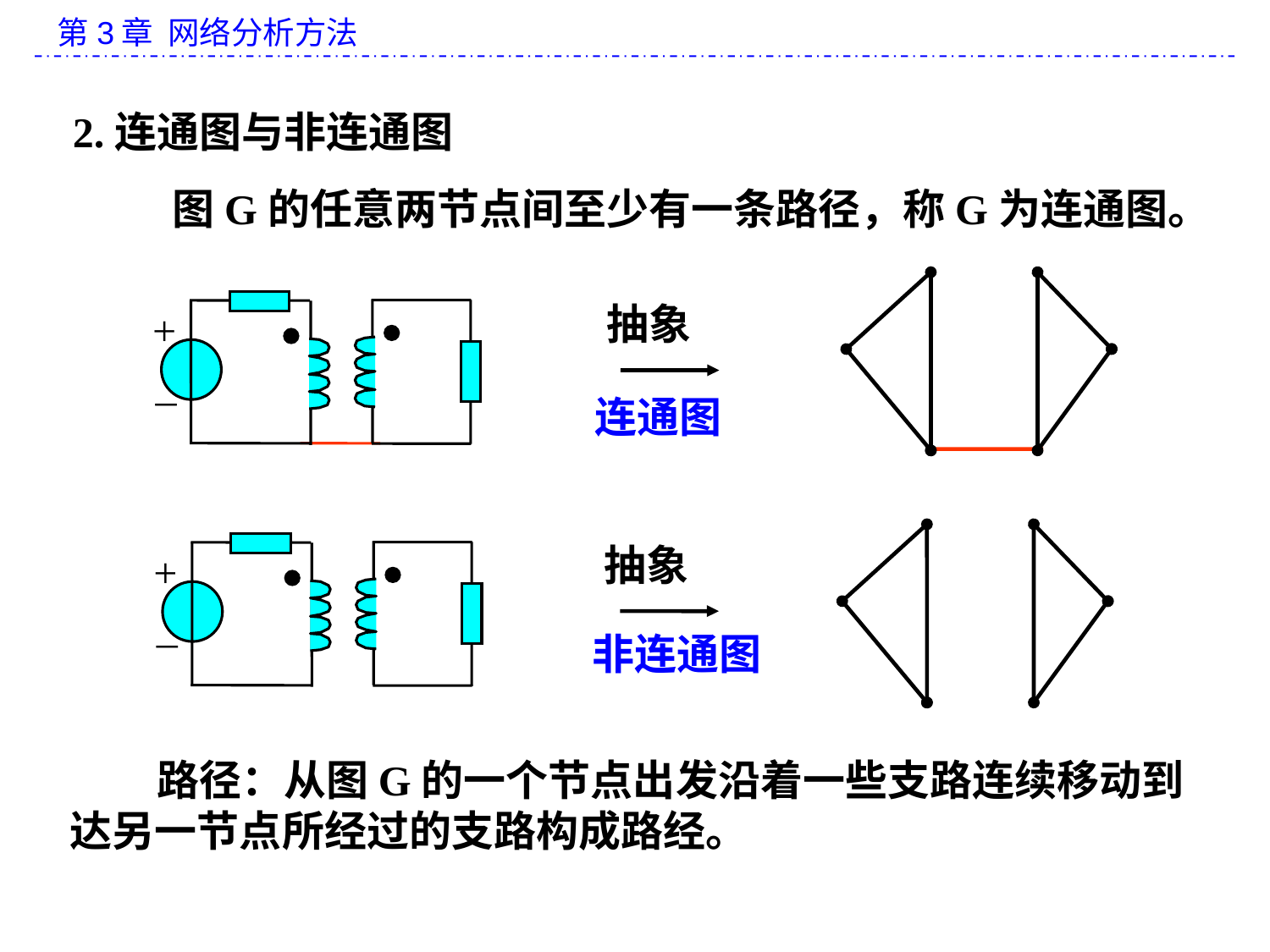

2.连通图与非连通图
        图G的任意两节点间至少有一条路径，称G为连通图。

+

_

抽象

连通图

抽象

非连通图

+

_

        路径：从图G的一个节点出发沿着一些支路连续移动到达另一节点所经过的支路构成路经。